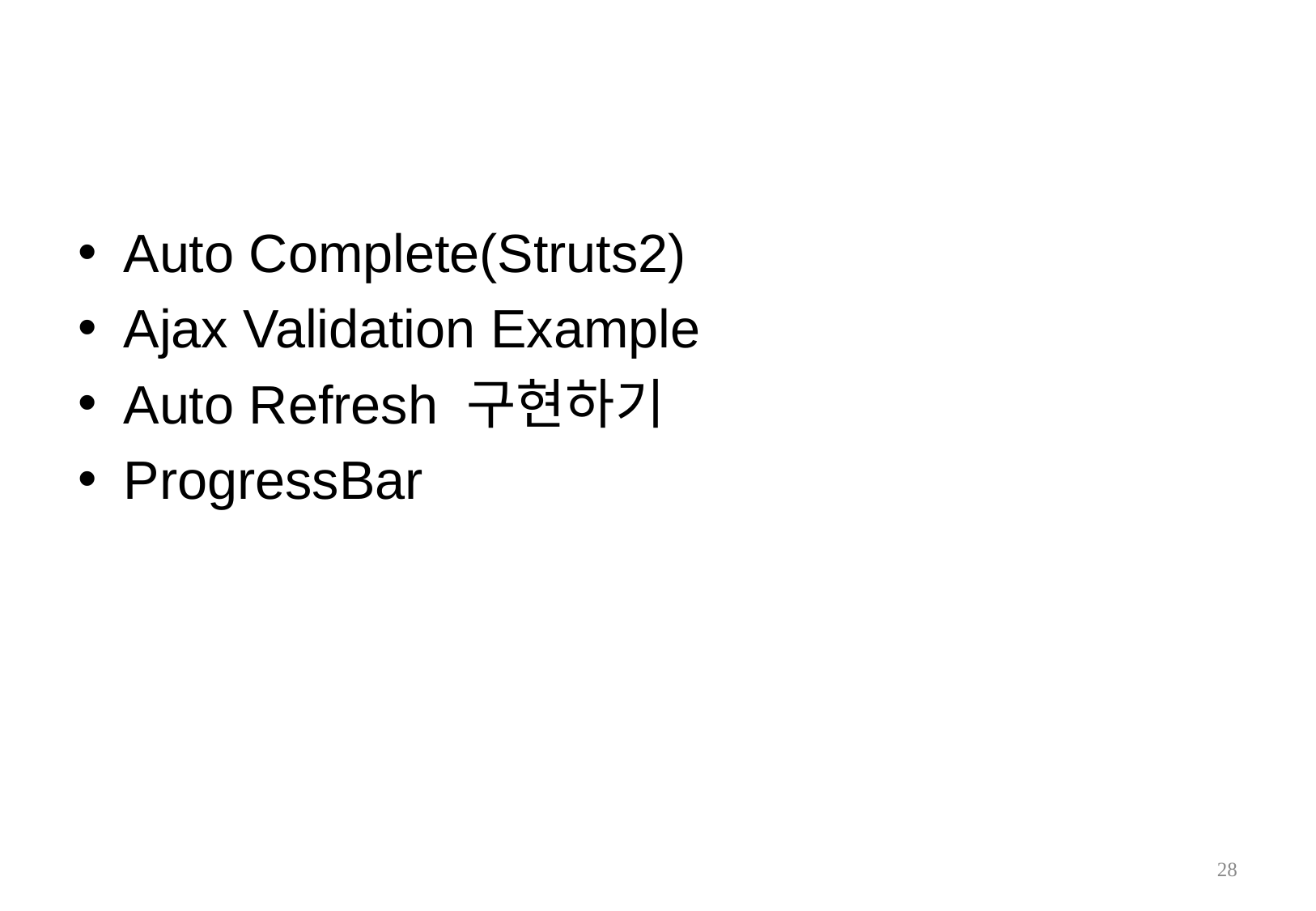

#
Auto Complete(Struts2)
Ajax Validation Example
Auto Refresh 구현하기
ProgressBar

28